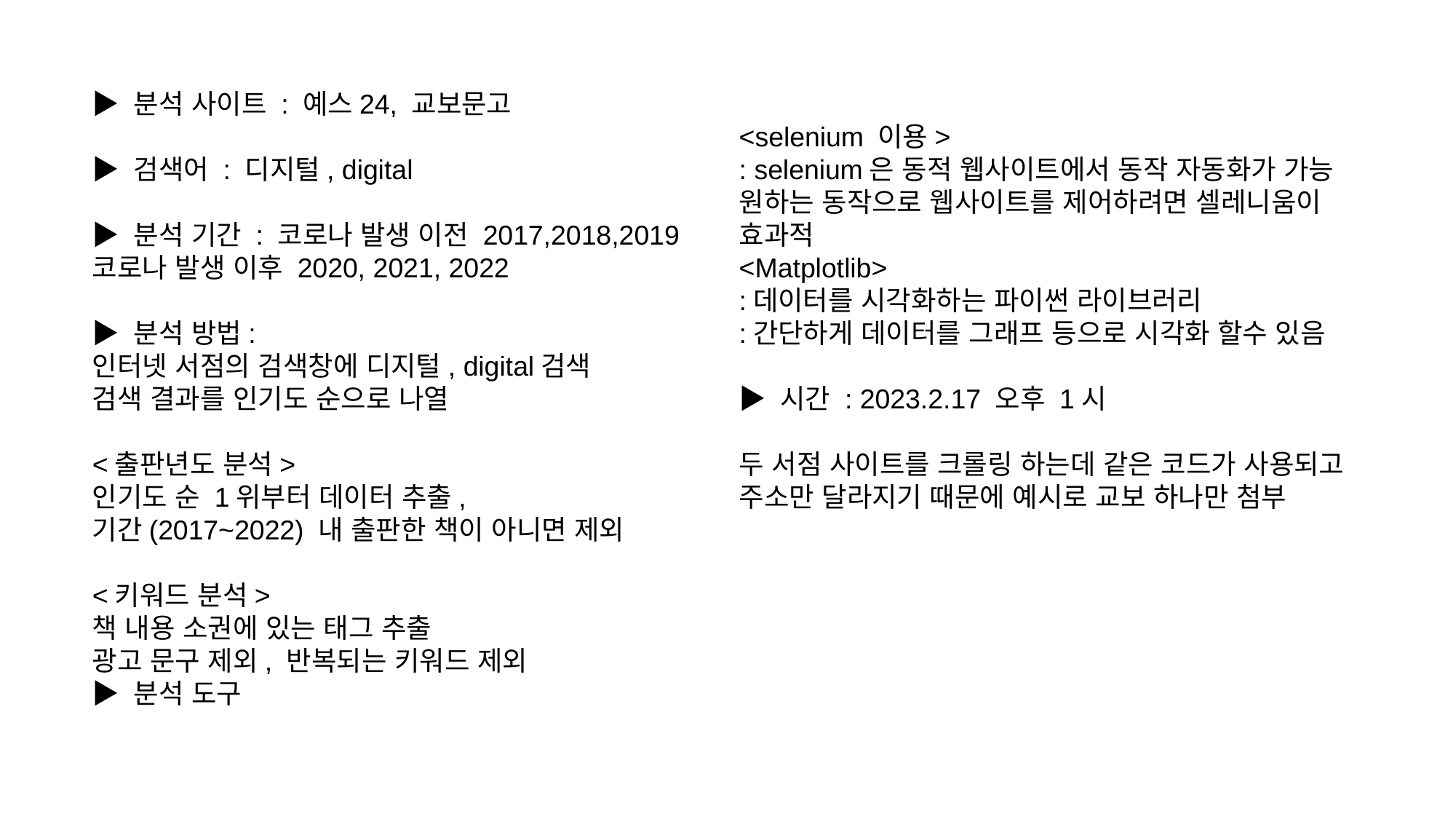

▶ 분석 사이트 : 예스24, 교보문고

▶ 검색어 : 디지털, digital

▶ 분석 기간 : 코로나 발생 이전 2017,2018,2019
코로나 발생 이후 2020, 2021, 2022

▶ 분석 방법:
인터넷 서점의 검색창에 디지털, digital검색
검색 결과를 인기도 순으로 나열

<출판년도 분석>
인기도 순 1위부터 데이터 추출,
기간(2017~2022) 내 출판한 책이 아니면 제외

<키워드 분석>
책 내용 소권에 있는 태그 추출
광고 문구 제외, 반복되는 키워드 제외
▶ 분석 도구

<selenium 이용>
: selenium은 동적 웹사이트에서 동작 자동화가 가능
원하는 동작으로 웹사이트를 제어하려면 셀레니움이 효과적
<Matplotlib>
:데이터를 시각화하는 파이썬 라이브러리
:간단하게 데이터를 그래프 등으로 시각화 할수 있음

▶ 시간 : 2023.2.17 오후 1시

두 서점 사이트를 크롤링 하는데 같은 코드가 사용되고 주소만 달라지기 때문에 예시로 교보 하나만 첨부